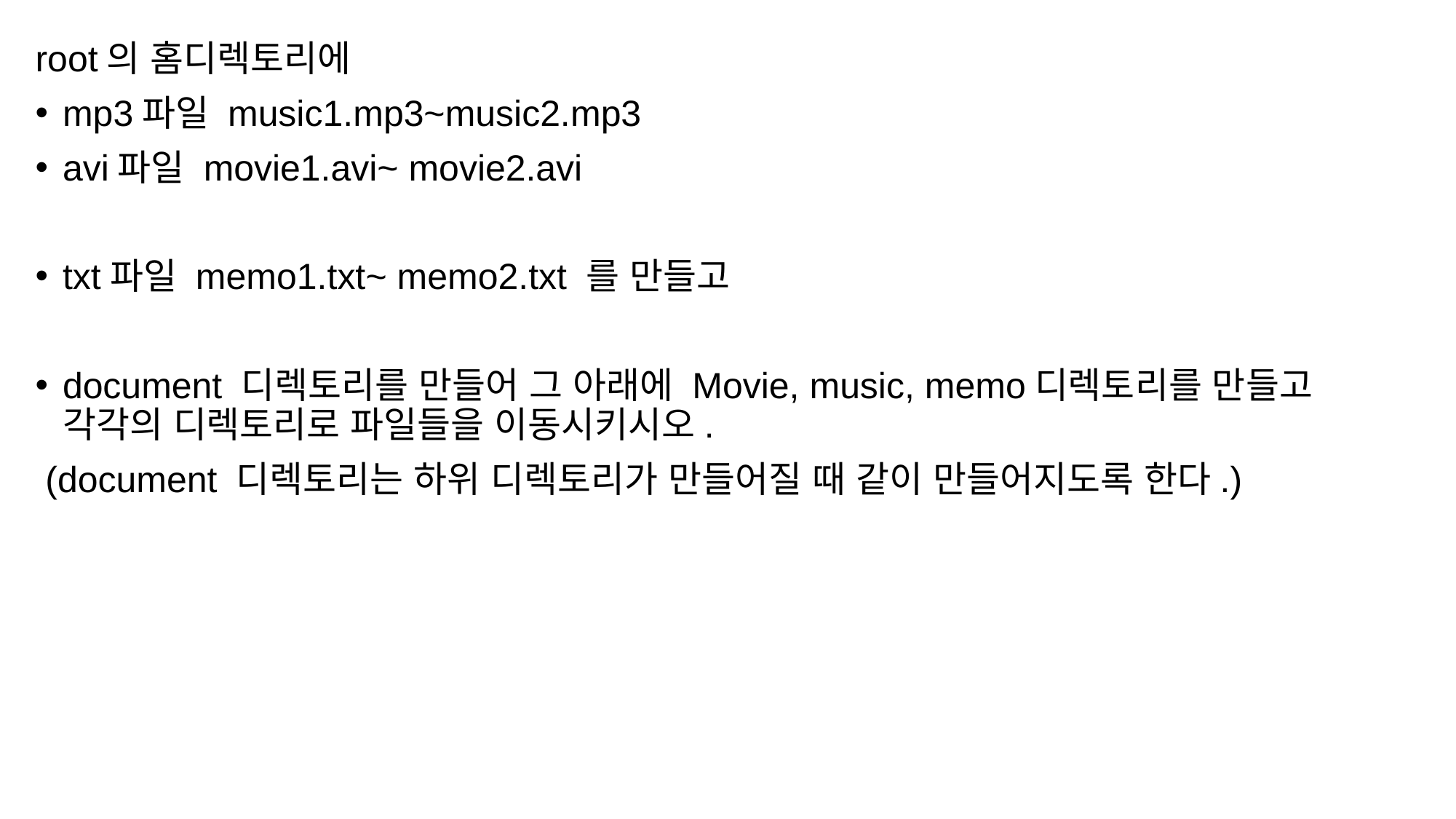

root의 홈디렉토리에
mp3파일 music1.mp3~music2.mp3
avi파일 movie1.avi~ movie2.avi

txt파일 memo1.txt~ memo2.txt 를 만들고

document 디렉토리를 만들어 그 아래에 Movie, music, memo디렉토리를 만들고 각각의 디렉토리로 파일들을 이동시키시오.
 (document 디렉토리는 하위 디렉토리가 만들어질 때 같이 만들어지도록 한다.)